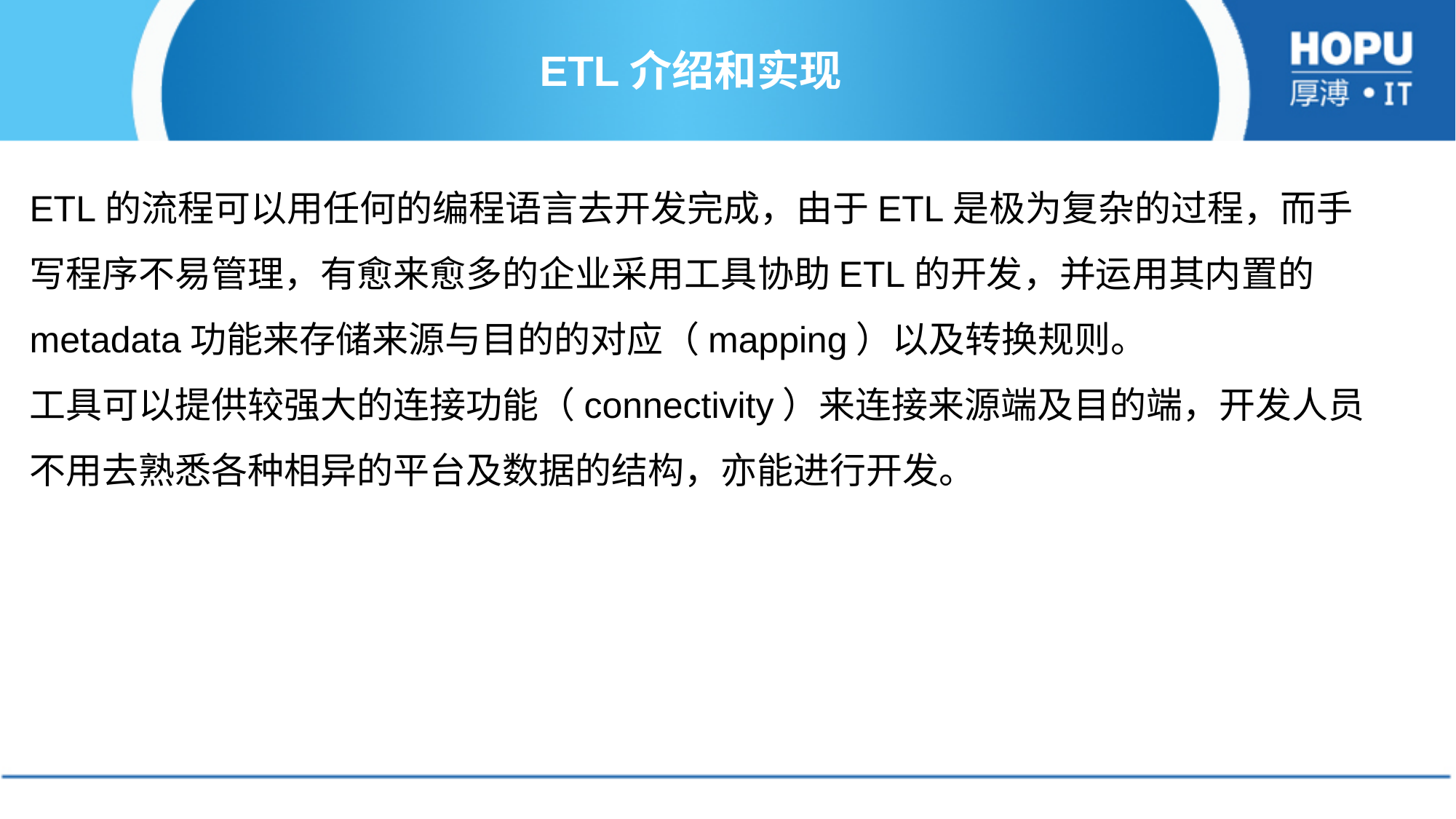

# ETL介绍和实现
ETL的流程可以用任何的编程语言去开发完成，由于ETL是极为复杂的过程，而手写程序不易管理，有愈来愈多的企业采用工具协助ETL的开发，并运用其内置的metadata功能来存储来源与目的的对应（mapping）以及转换规则。
工具可以提供较强大的连接功能（connectivity）来连接来源端及目的端，开发人员不用去熟悉各种相异的平台及数据的结构，亦能进行开发。